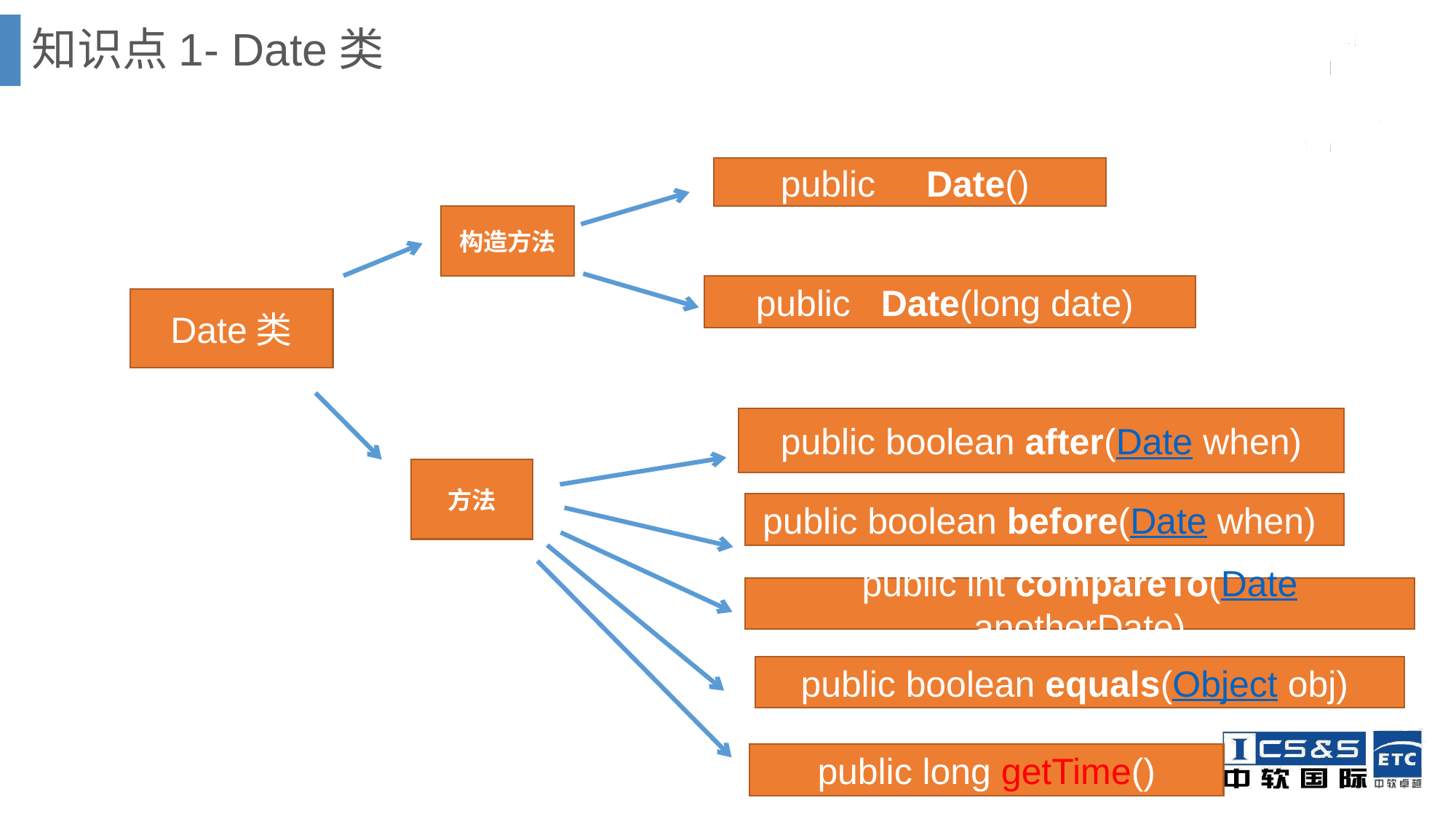

# 知识点1- Date类
public     Date()
构造方法
public   Date(long date)
Date类
public boolean after(Date when)
方法
public boolean before(Date when)
public int compareTo(Date anotherDate)
public boolean equals(Object obj)
public long getTime()